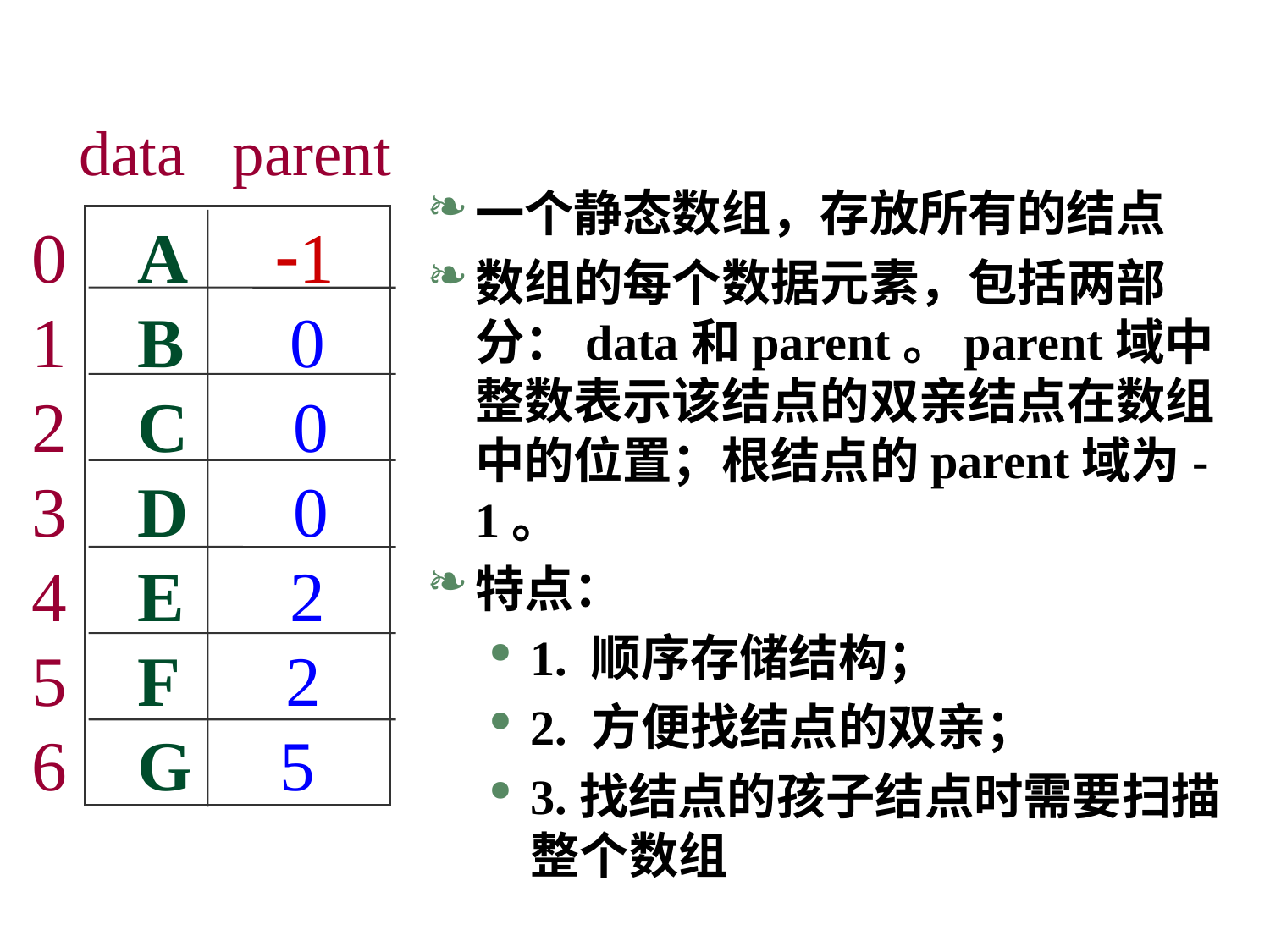

data   parent
0    A     −1
1    B      0
2    C      0
3    D      0
4    E      2
5    F      2
6    G     5

一个静态数组，存放所有的结点
数组的每个数据元素，包括两部分：data和parent。parent域中整数表示该结点的双亲结点在数组中的位置；根结点的parent域为-1。
特点：
1. 顺序存储结构；
2. 方便找结点的双亲；
3.找结点的孩子结点时需要扫描整个数组